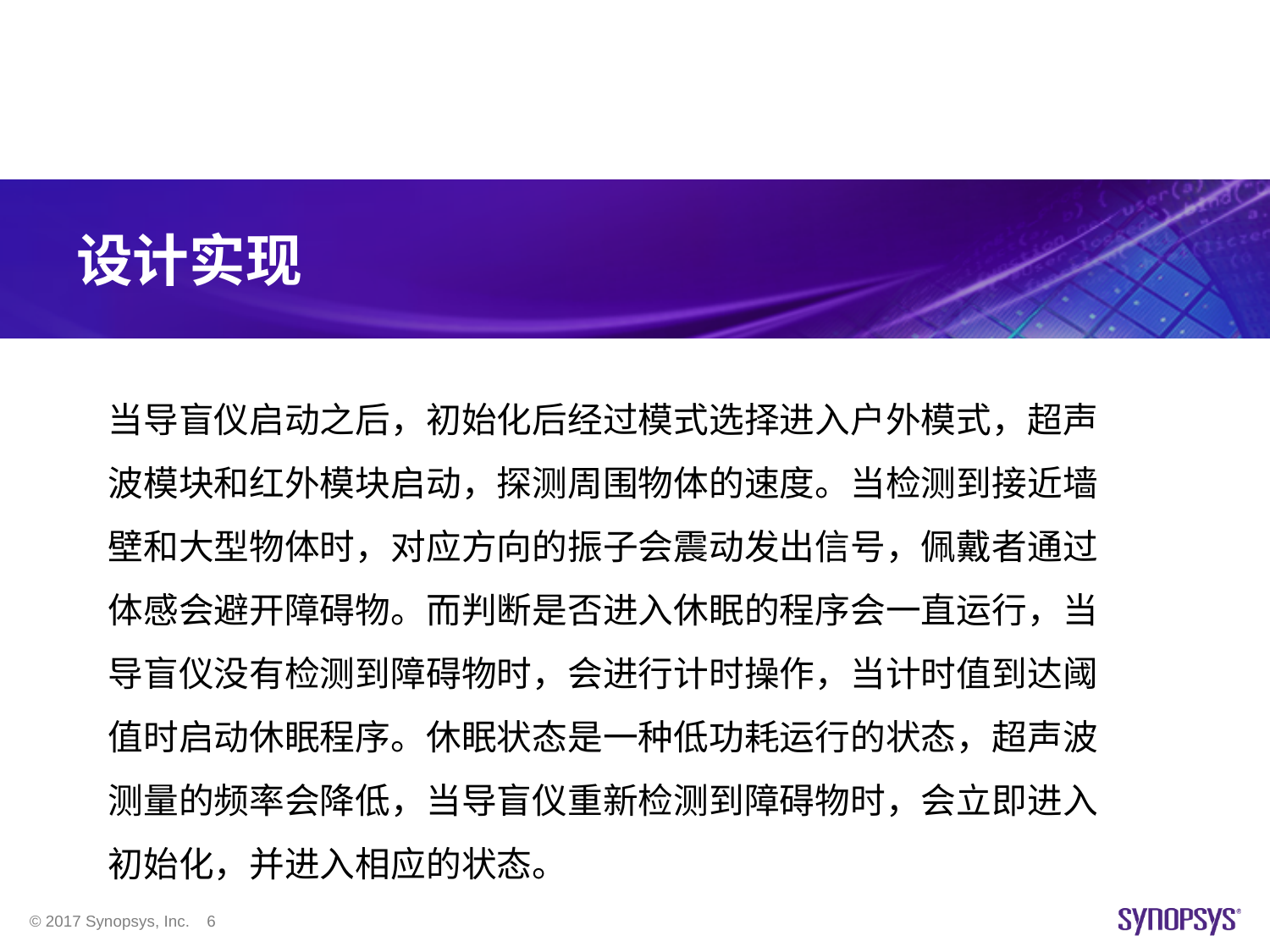

# 设计实现
当导盲仪启动之后，初始化后经过模式选择进入户外模式，超声波模块和红外模块启动，探测周围物体的速度。当检测到接近墙壁和大型物体时，对应方向的振子会震动发出信号，佩戴者通过体感会避开障碍物。而判断是否进入休眠的程序会一直运行，当导盲仪没有检测到障碍物时，会进行计时操作，当计时值到达阈值时启动休眠程序。休眠状态是一种低功耗运行的状态，超声波测量的频率会降低，当导盲仪重新检测到障碍物时，会立即进入初始化，并进入相应的状态。